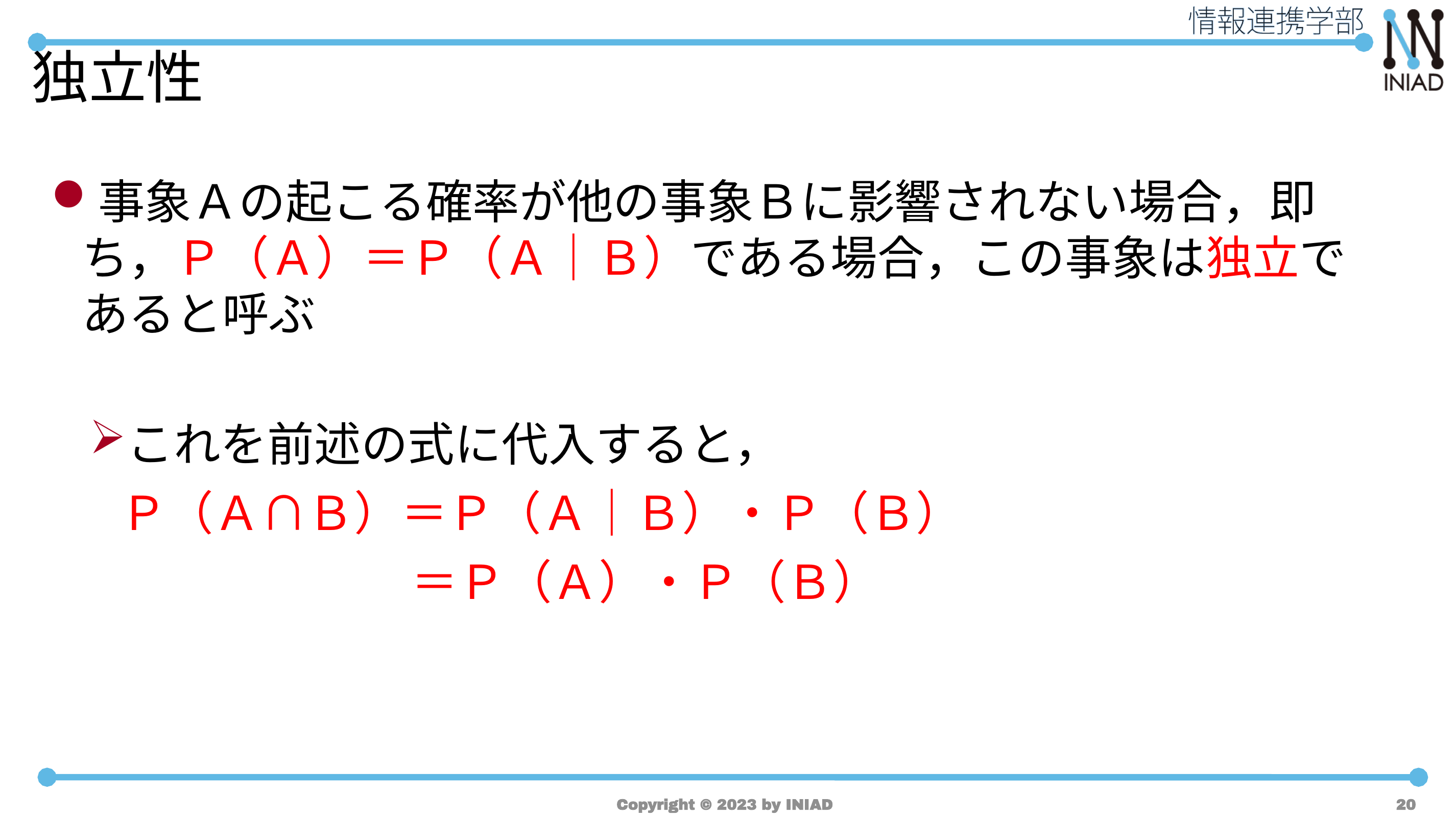

# 独立性
事象Ａの起こる確率が他の事象Ｂに影響されない場合，即ち，Ｐ（Ａ）＝Ｐ（Ａ｜Ｂ）である場合，この事象は独立であると呼ぶ
これを前述の式に代入すると，
	Ｐ（Ａ∩Ｂ）＝Ｐ（Ａ｜Ｂ）・Ｐ（Ｂ）
	　　　　　　 ＝Ｐ（Ａ）・Ｐ（Ｂ）
Copyright © 2023 by INIAD
20